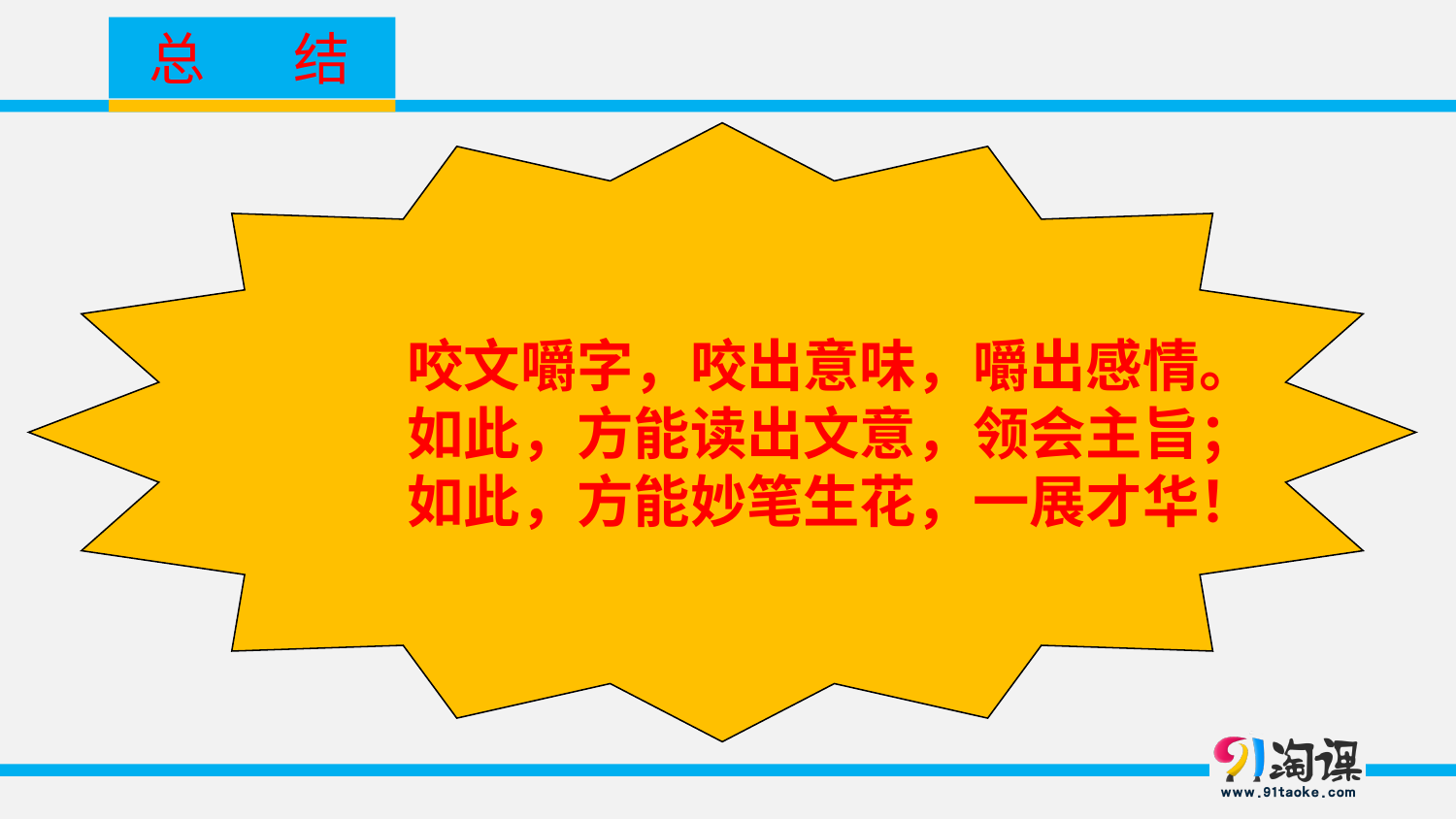

总       结
咬文嚼字，咬出意味，嚼出感情。
如此，方能读出文意，领会主旨；
如此，方能妙笔生花，一展才华！